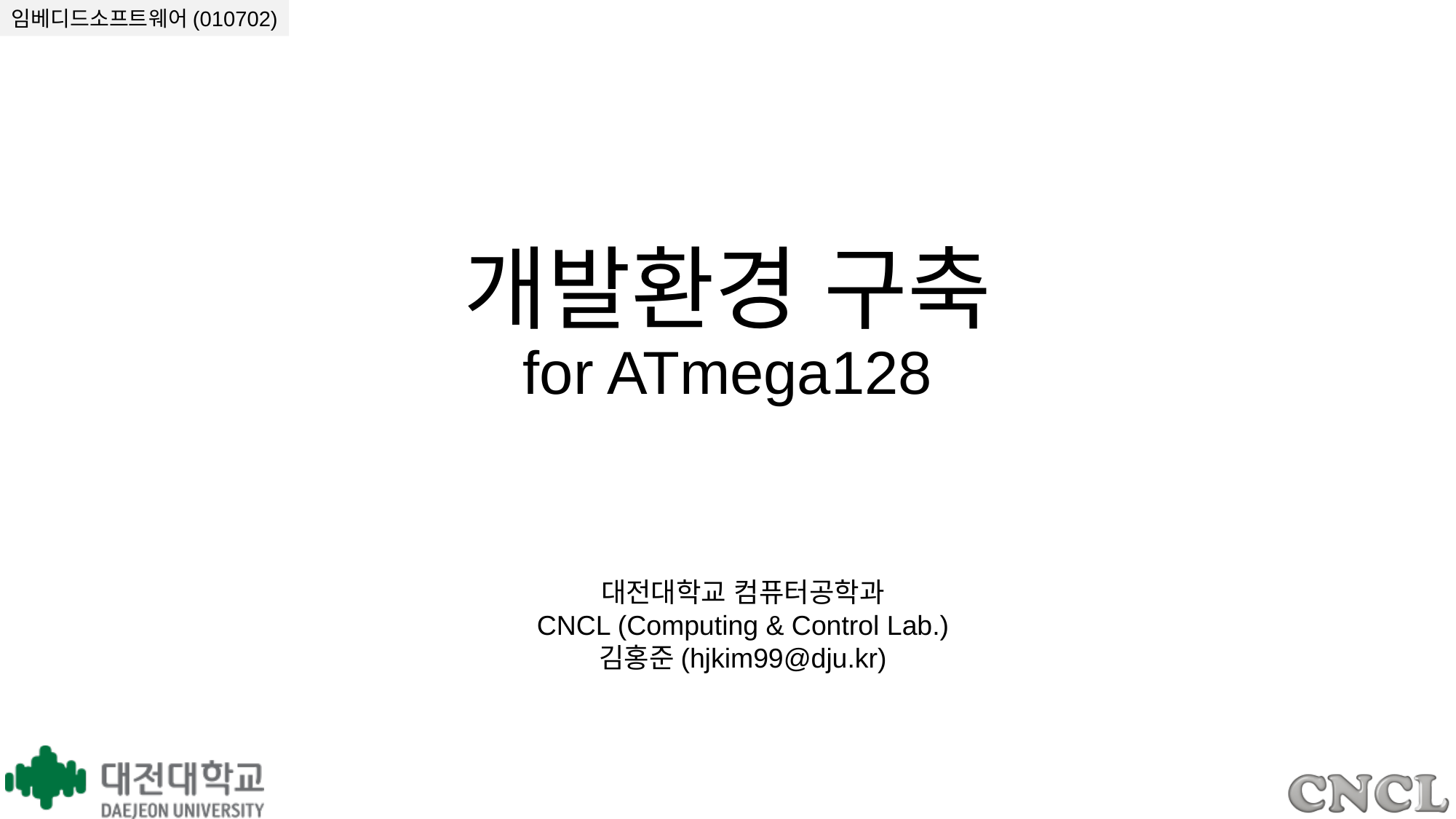

# 개발환경 구축 for ATmega128
대전대학교 컴퓨터공학과
CNCL (Computing & Control Lab.)
김홍준(hjkim99@dju.kr)